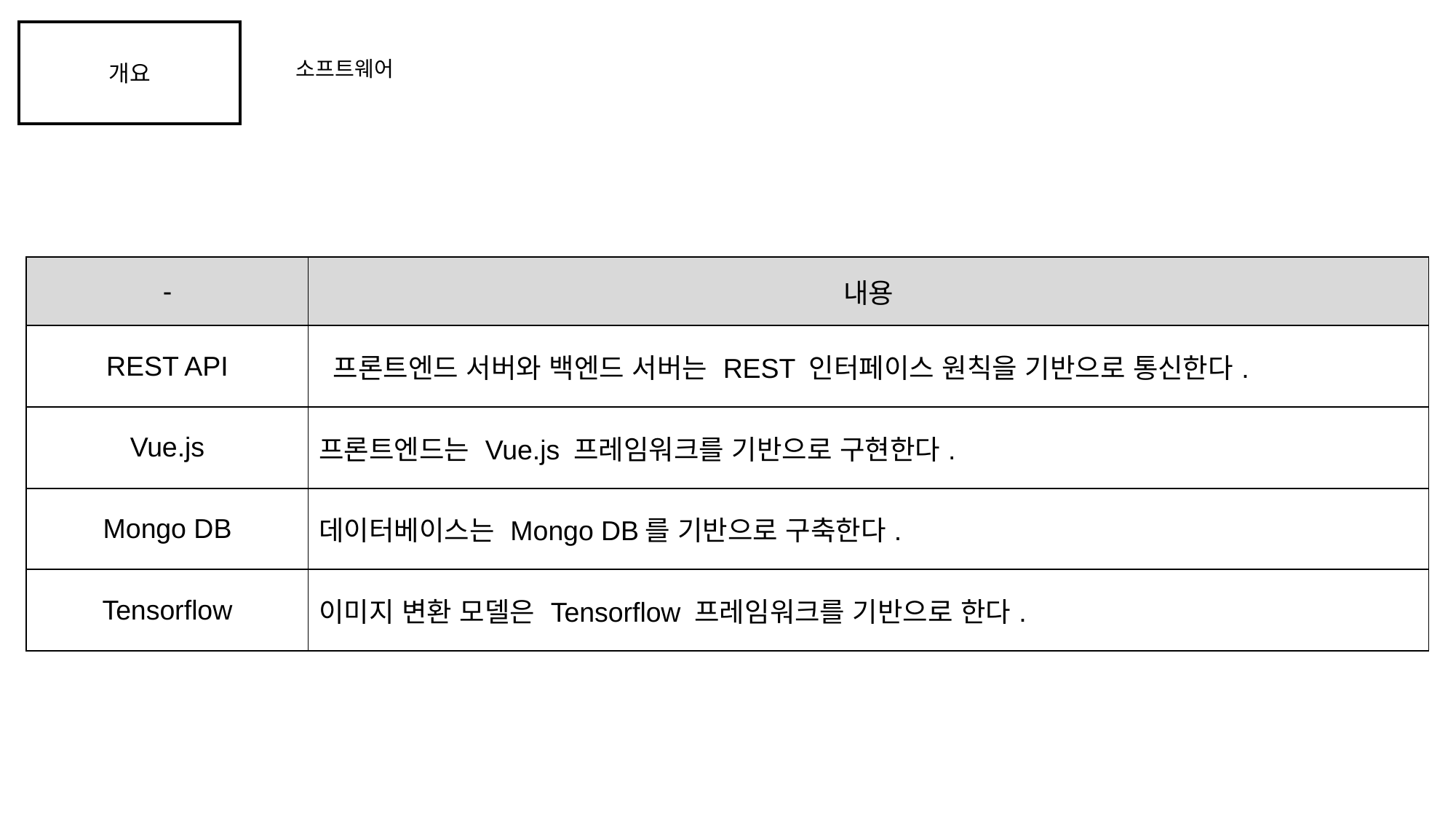

개요
소프트웨어
| - | 내용 |
| --- | --- |
| REST API | 프론트엔드 서버와 백엔드 서버는 REST 인터페이스 원칙을 기반으로 통신한다. |
| Vue.js | 프론트엔드는 Vue.js 프레임워크를 기반으로 구현한다. |
| Mongo DB | 데이터베이스는 Mongo DB를 기반으로 구축한다. |
| Tensorflow | 이미지 변환 모델은 Tensorflow 프레임워크를 기반으로 한다. |